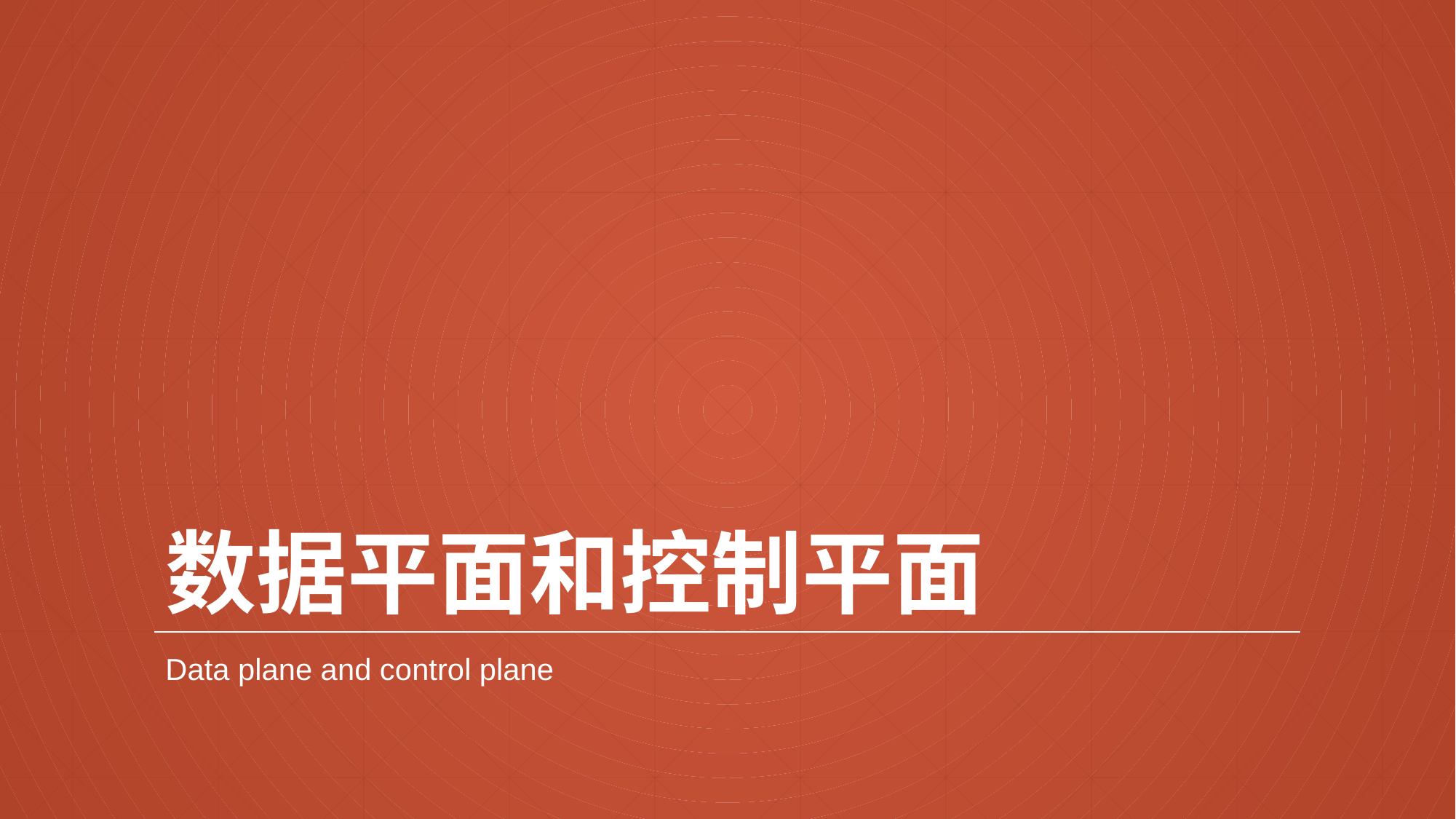

# 数据平面和控制平面
Data plane and control plane